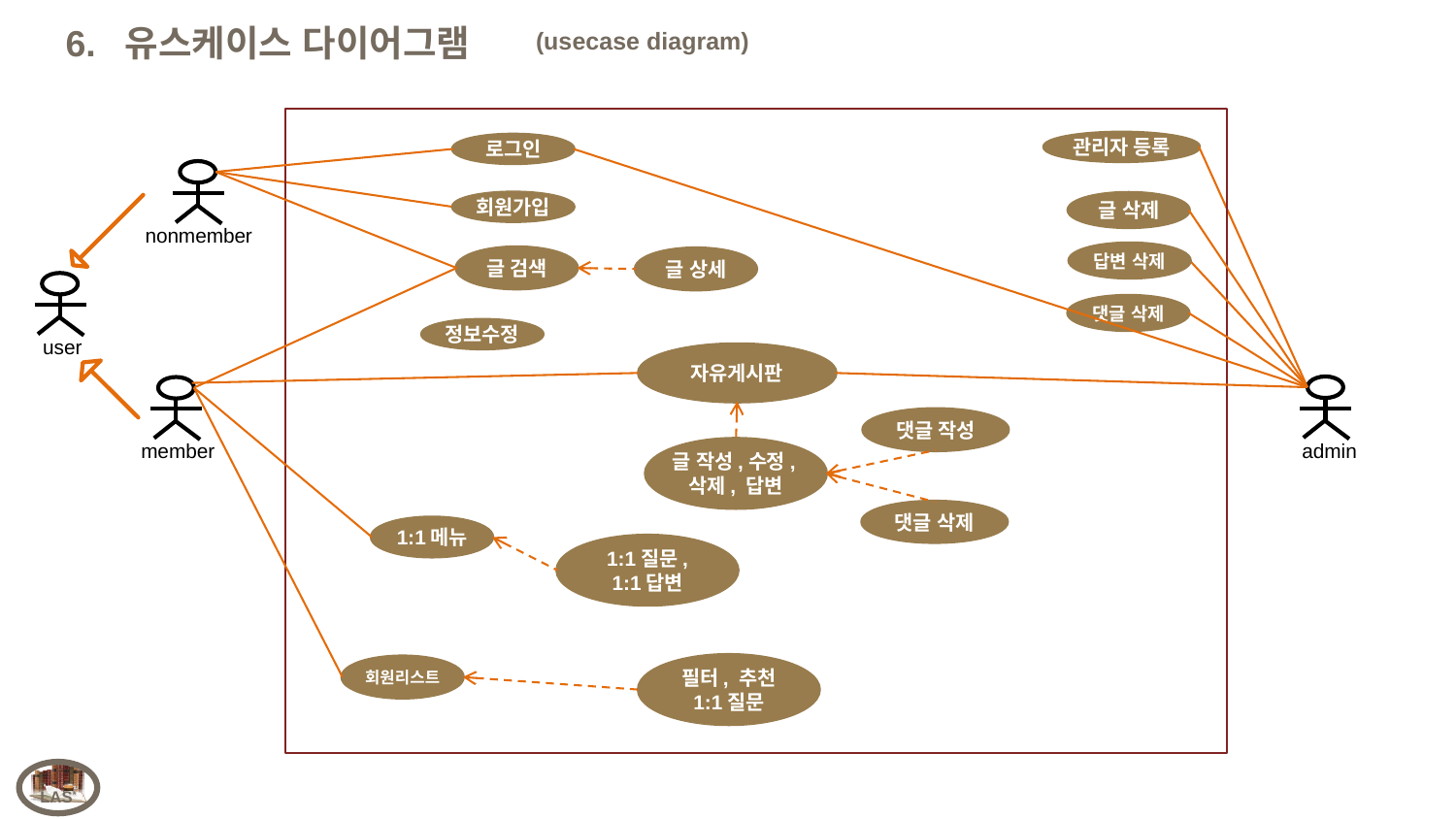

6.  유스케이스 다이어그램
(usecase diagram)

관리자 등록
로그인

nonmember

회원가입
글 삭제
답변 삭제
글 검색
글 상세

user
댓글 삭제
정보수정
자유게시판

admin

member
댓글 작성
글 작성,수정,삭제, 답변
댓글 삭제
1:1메뉴
1:1질문,
1:1답변
필터, 추천
1:1질문
회원리스트
10